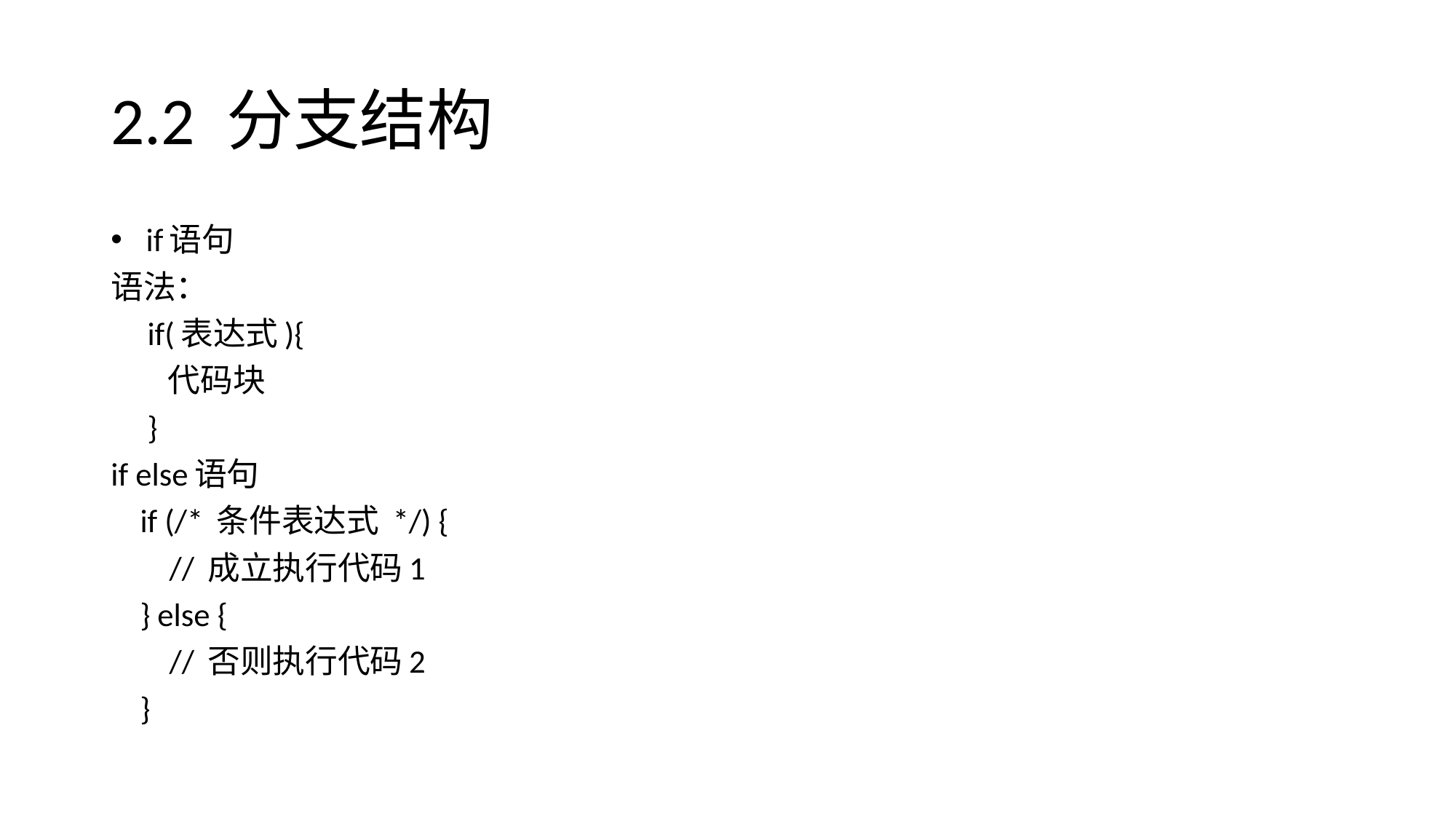

# 2.2 分支结构
if语句
语法：
     if(表达式){
       代码块
     }
if else语句
    if (/* 条件表达式 */) {
        // 成立执行代码1
    } else {
        // 否则执行代码2
    }